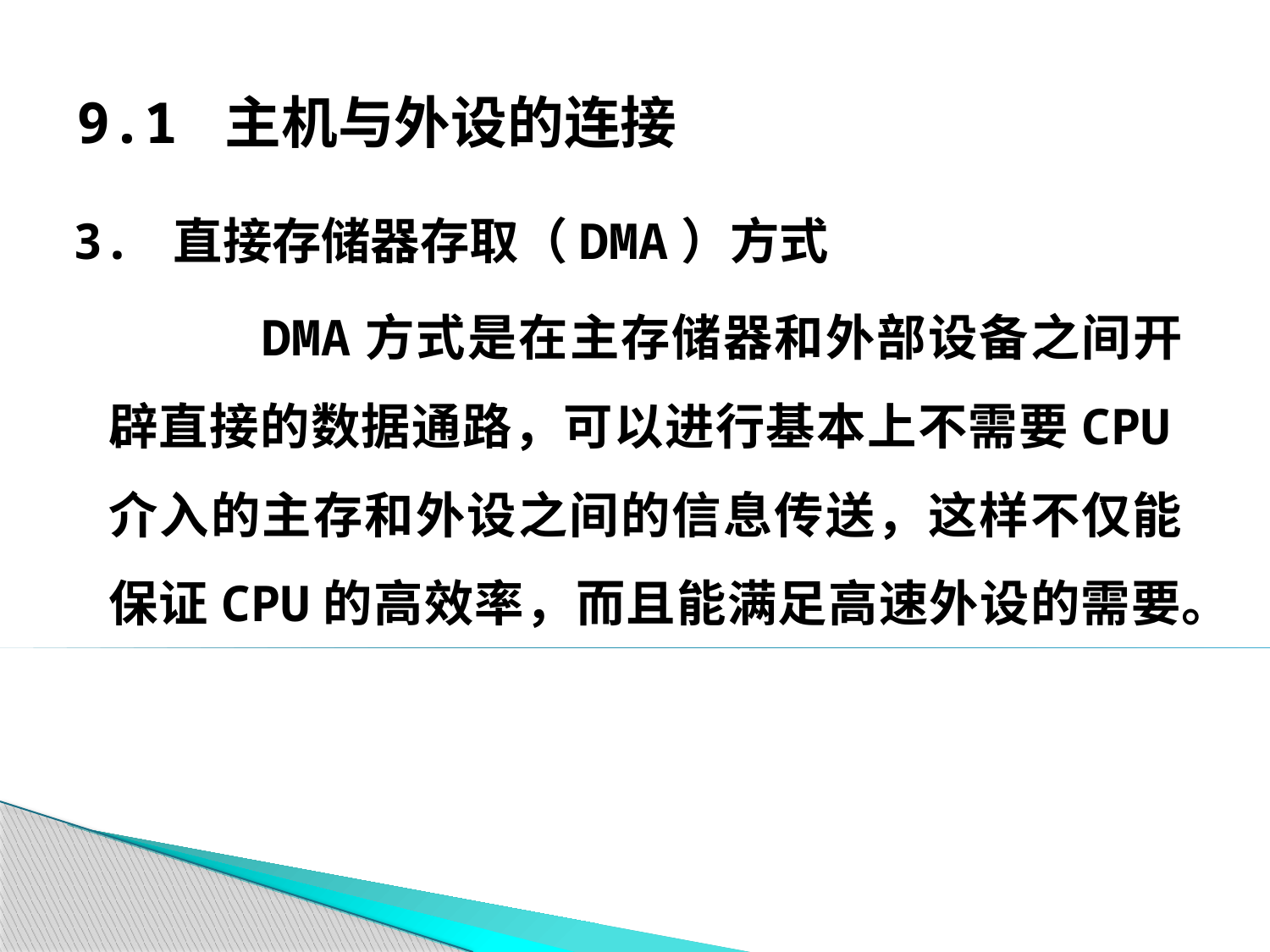

# 9.1 主机与外设的连接
3. 直接存储器存取（DMA）方式
      DMA方式是在主存储器和外部设备之间开辟直接的数据通路，可以进行基本上不需要CPU介入的主存和外设之间的信息传送，这样不仅能保证CPU的高效率，而且能满足高速外设的需要。